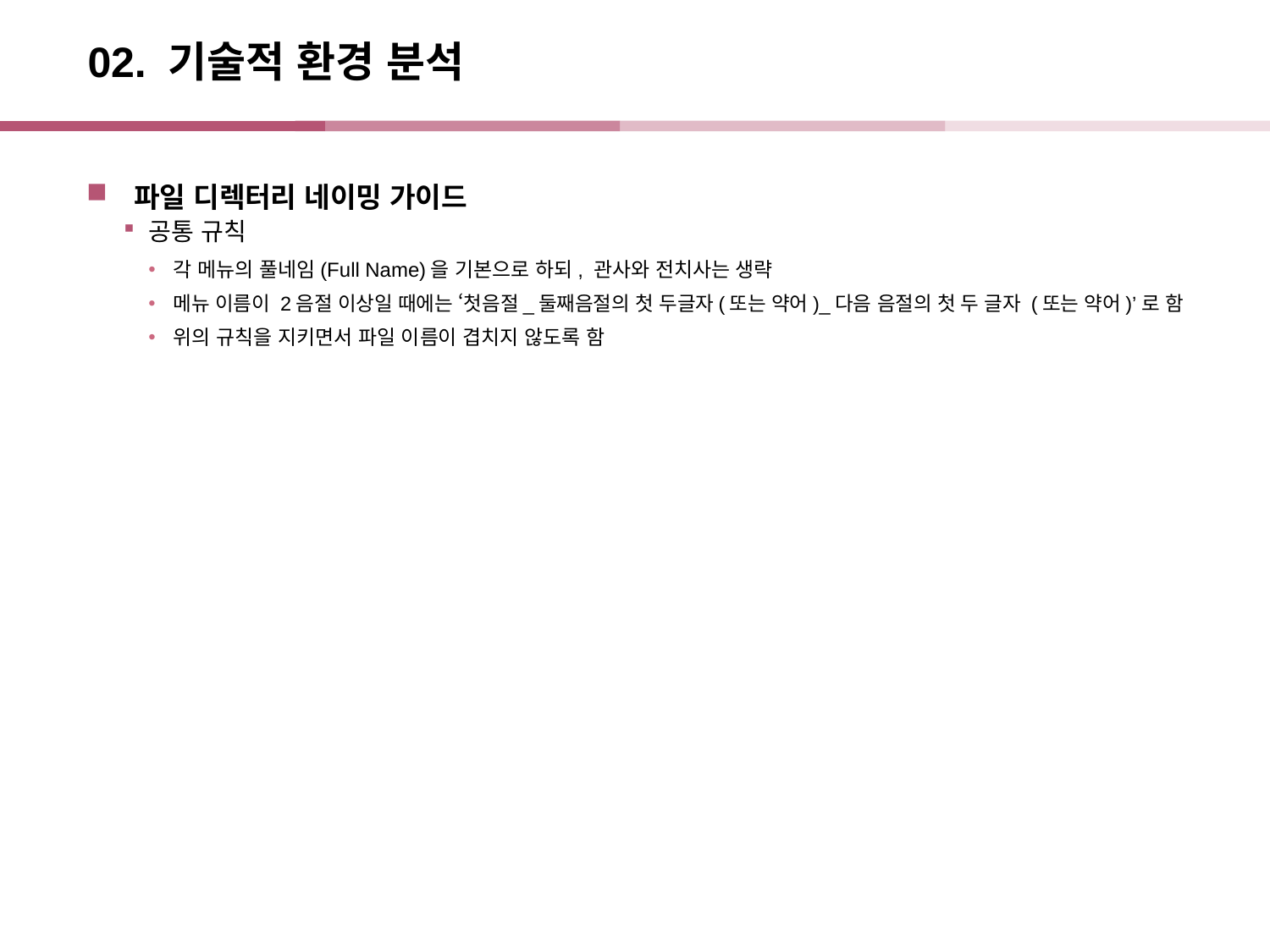

# 02. 기술적 환경 분석
파일 디렉터리 네이밍 가이드
공통 규칙
각 메뉴의 풀네임(Full Name)을 기본으로 하되, 관사와 전치사는 생략
메뉴 이름이 2음절 이상일 때에는 ‘첫음절_둘째음절의 첫 두글자(또는 약어)_다음 음절의 첫 두 글자 (또는 약어)’로 함
위의 규칙을 지키면서 파일 이름이 겹치지 않도록 함